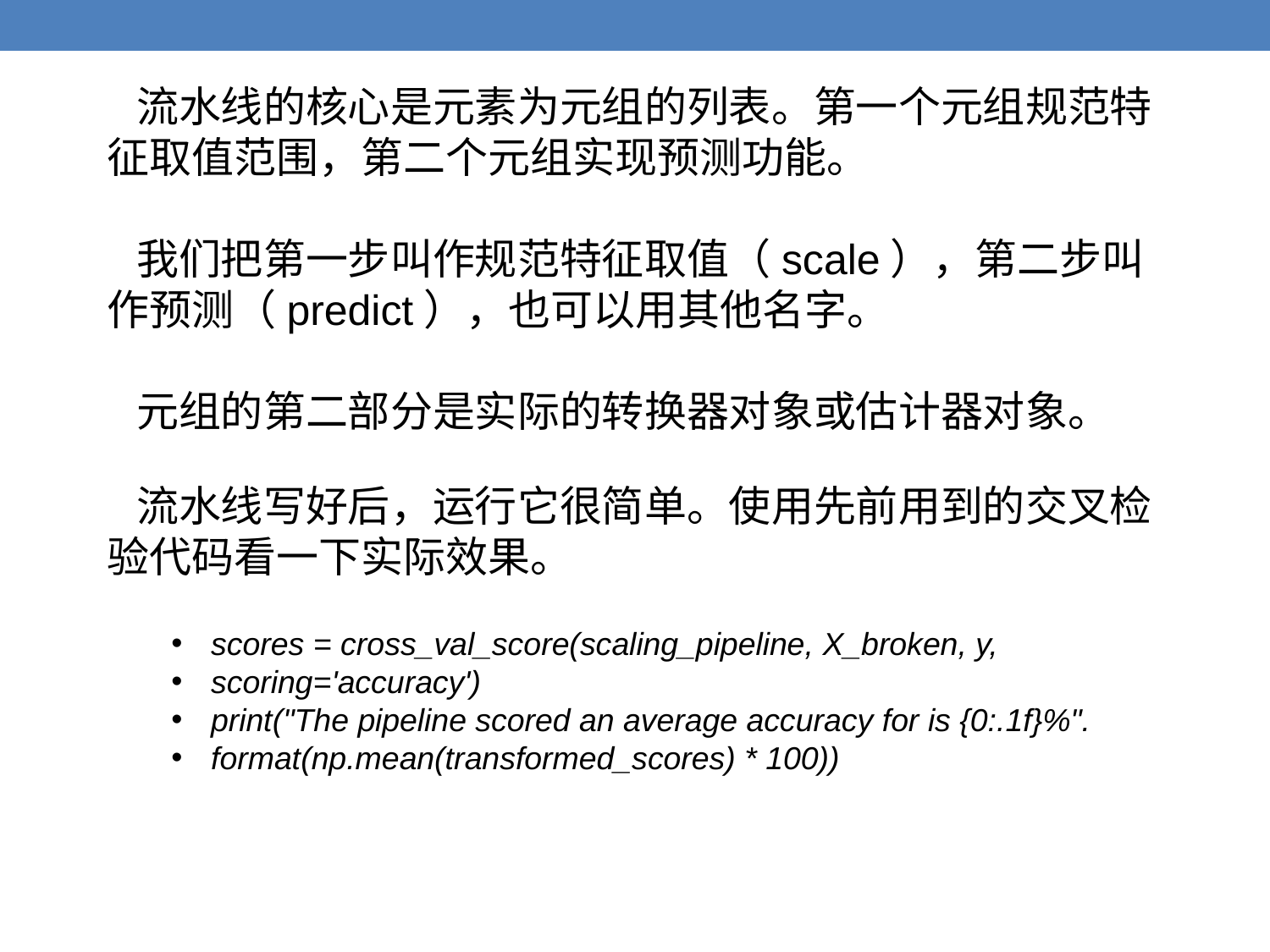

流水线的核心是元素为元组的列表。第一个元组规范特征取值范围，第二个元组实现预测功能。

  我们把第一步叫作规范特征取值（scale），第二步叫作预测（predict），也可以用其他名字。

  元组的第二部分是实际的转换器对象或估计器对象。
  流水线写好后，运行它很简单。使用先前用到的交叉检验代码看一下实际效果。
scores = cross_val_score(scaling_pipeline, X_broken, y,
scoring='accuracy')
print("The pipeline scored an average accuracy for is {0:.1f}%".
format(np.mean(transformed_scores) * 100))